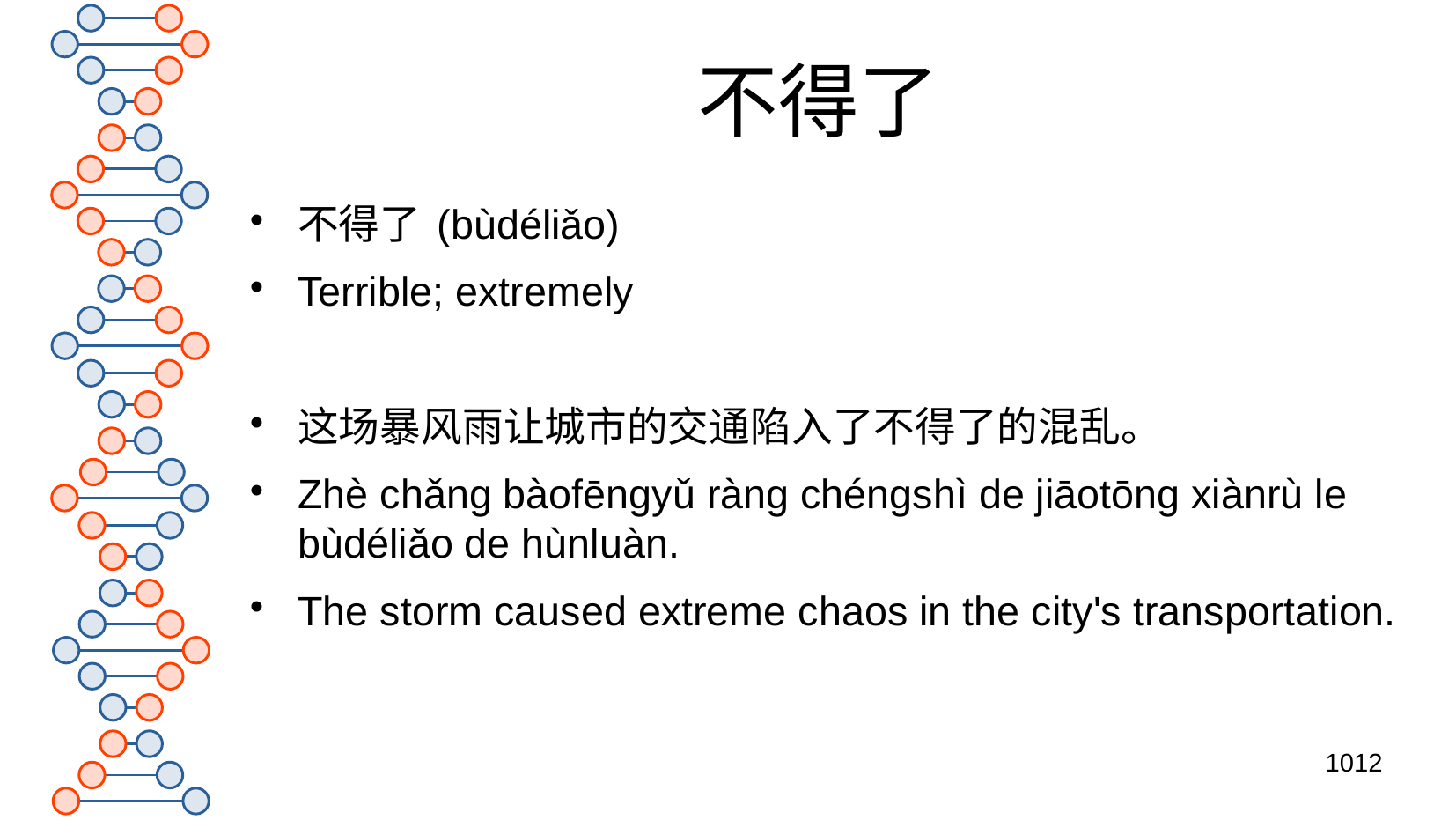

# 不得了
不得了 (bùdéliǎo)
Terrible; extremely

这场暴风雨让城市的交通陷入了不得了的混乱。
Zhè chǎng bàofēngyǔ ràng chéngshì de jiāotōng xiànrù le bùdéliǎo de hùnluàn.
The storm caused extreme chaos in the city's transportation.

1012